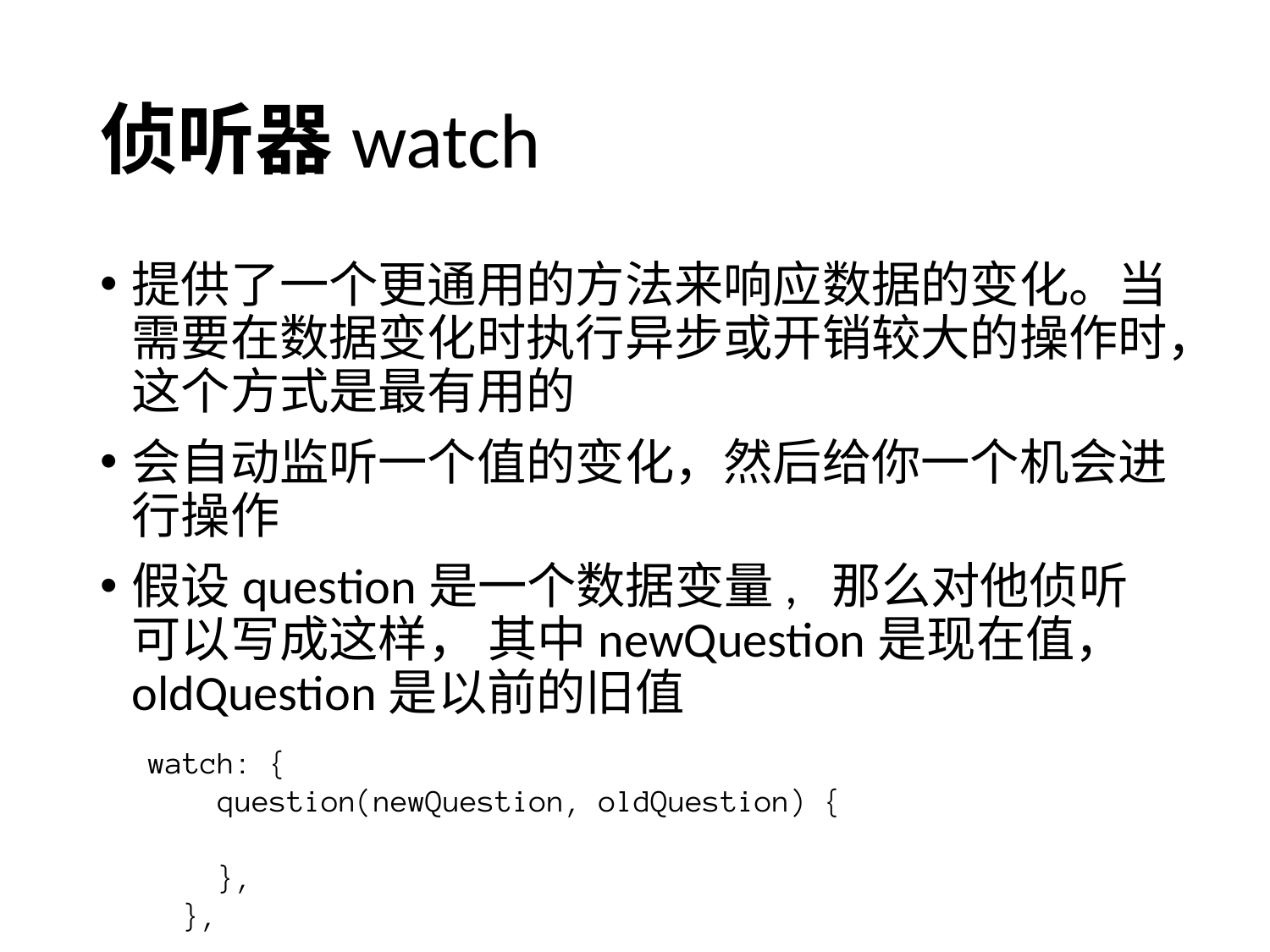

# 侦听器watch
提供了一个更通用的方法来响应数据的变化。当需要在数据变化时执行异步或开销较大的操作时，这个方式是最有用的
会自动监听一个值的变化，然后给你一个机会进行操作
假设question是一个数据变量,  那么对他侦听可以写成这样， 其中newQuestion是现在值， oldQuestion是以前的旧值

watch: {
    question(newQuestion, oldQuestion) {

    },
  },